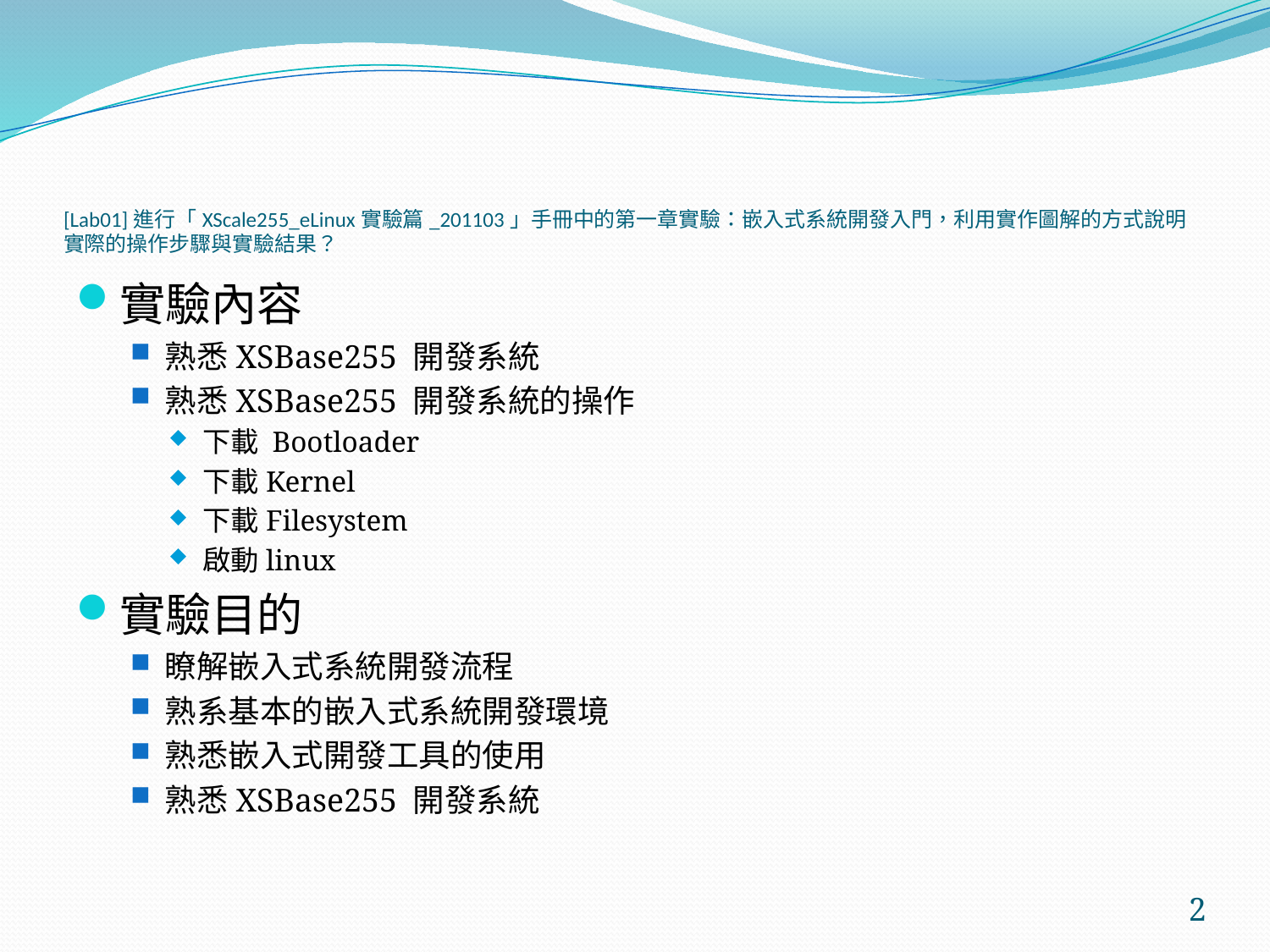

# [Lab01]進行「XScale255_eLinux實驗篇_201103」手冊中的第一章實驗：嵌入式系統開發入門，利用實作圖解的方式說明實際的操作步驟與實驗結果？
實驗內容
熟悉XSBase255 開發系統
熟悉XSBase255 開發系統的操作
下載 Bootloader
下載Kernel
下載Filesystem
啟動linux
實驗目的
瞭解嵌入式系統開發流程
熟系基本的嵌入式系統開發環境
熟悉嵌入式開發工具的使用
熟悉XSBase255 開發系統
2